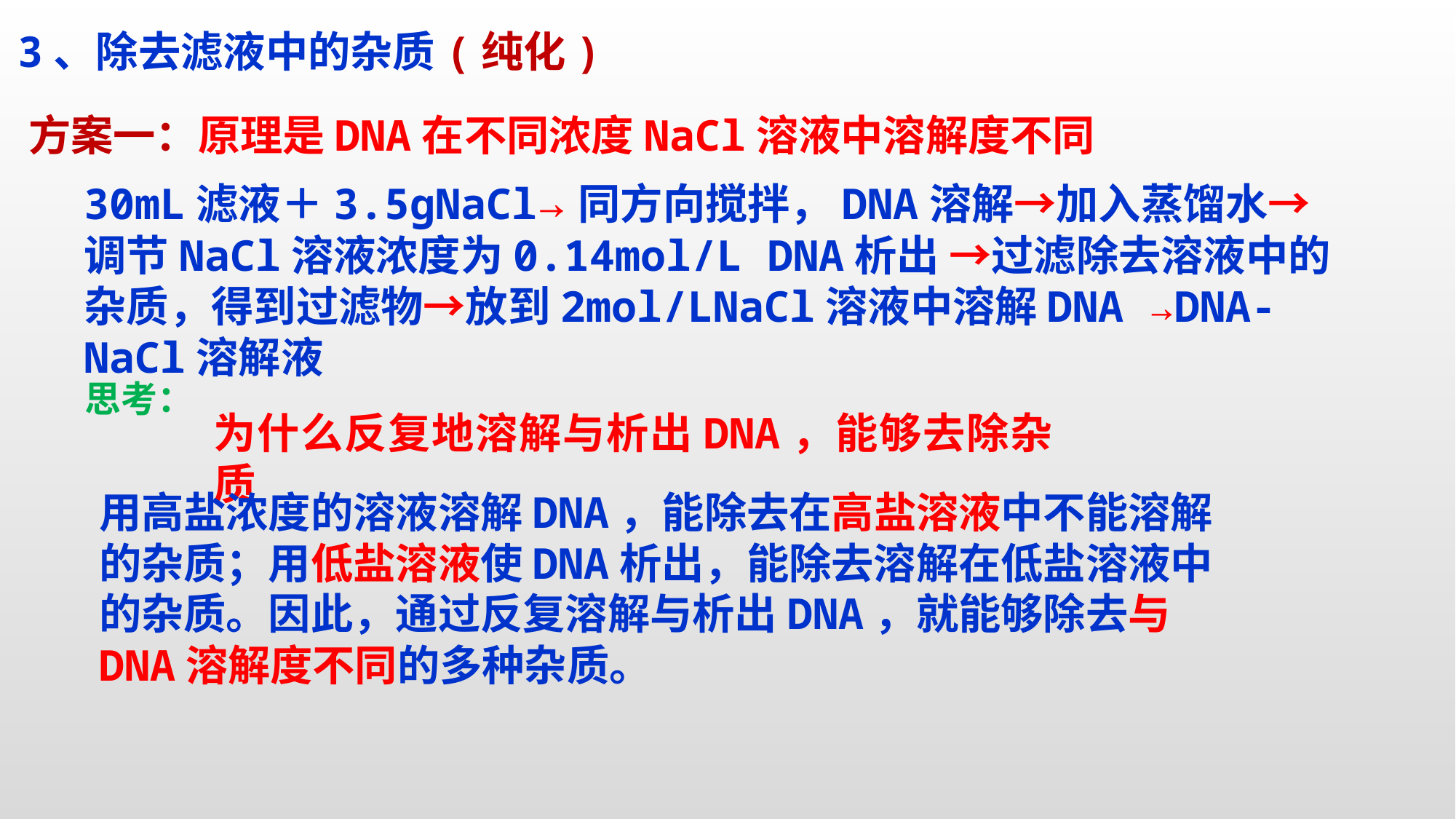

3、除去滤液中的杂质(纯化)
方案一：原理是DNA在不同浓度NaCl溶液中溶解度不同
30mL滤液＋3.5gNaCl→同方向搅拌，DNA溶解→加入蒸馏水→调节NaCl溶液浓度为0.14mol/L DNA析出 →过滤除去溶液中的杂质，得到过滤物→放到2mol/LNaCl溶液中溶解DNA →DNA-NaCl溶解液
思考：
为什么反复地溶解与析出DNA，能够去除杂质
用高盐浓度的溶液溶解DNA，能除去在高盐溶液中不能溶解的杂质；用低盐溶液使DNA析出，能除去溶解在低盐溶液中的杂质。因此，通过反复溶解与析出DNA，就能够除去与DNA溶解度不同的多种杂质。